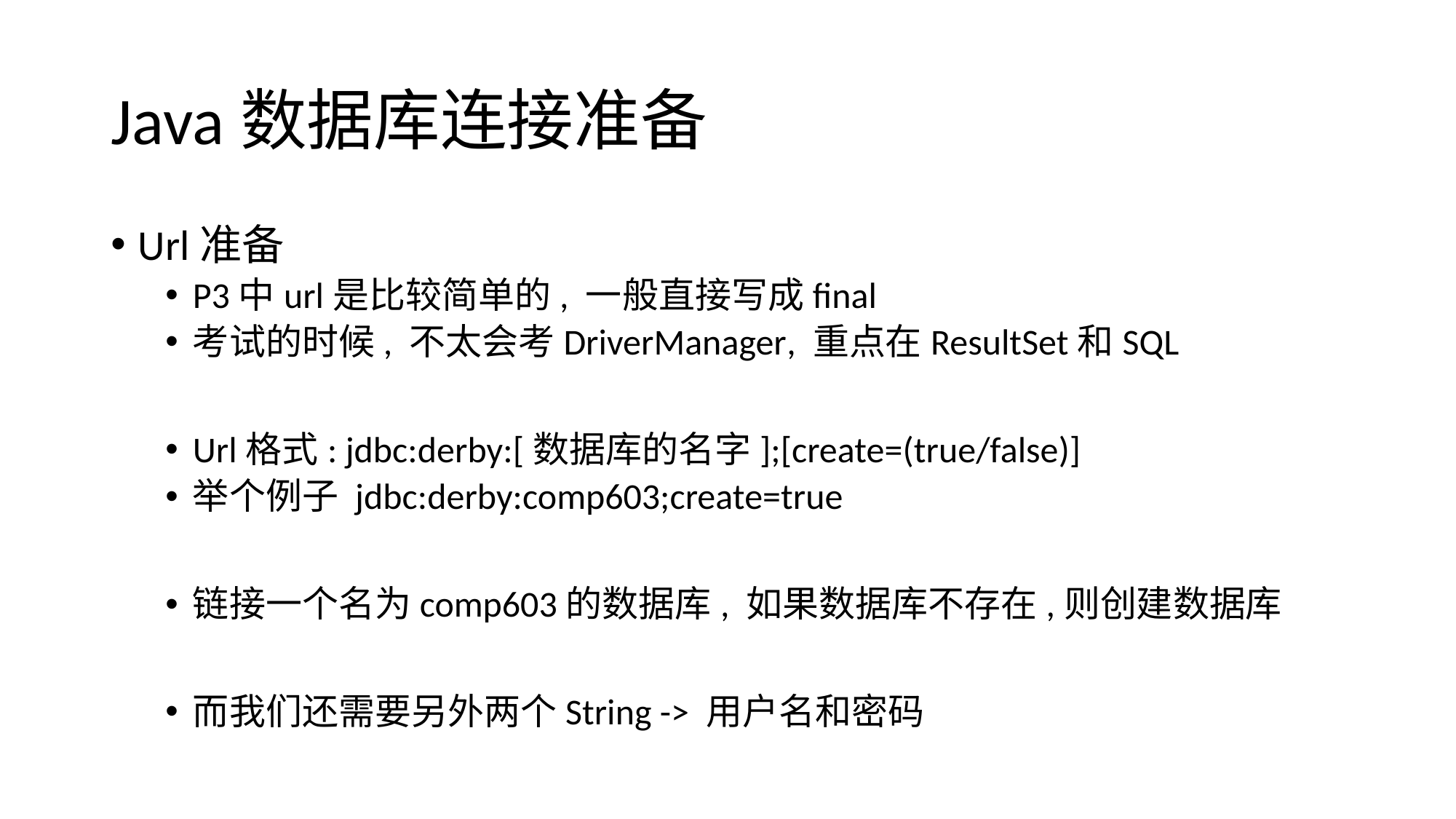

# Java数据库连接准备
Url准备
P3中url是比较简单的, 一般直接写成final
考试的时候, 不太会考DriverManager, 重点在ResultSet和SQL

Url格式: jdbc:derby:[数据库的名字];[create=(true/false)]
举个例子 jdbc:derby:comp603;create=true

链接一个名为comp603的数据库, 如果数据库不存在,则创建数据库

而我们还需要另外两个String -> 用户名和密码